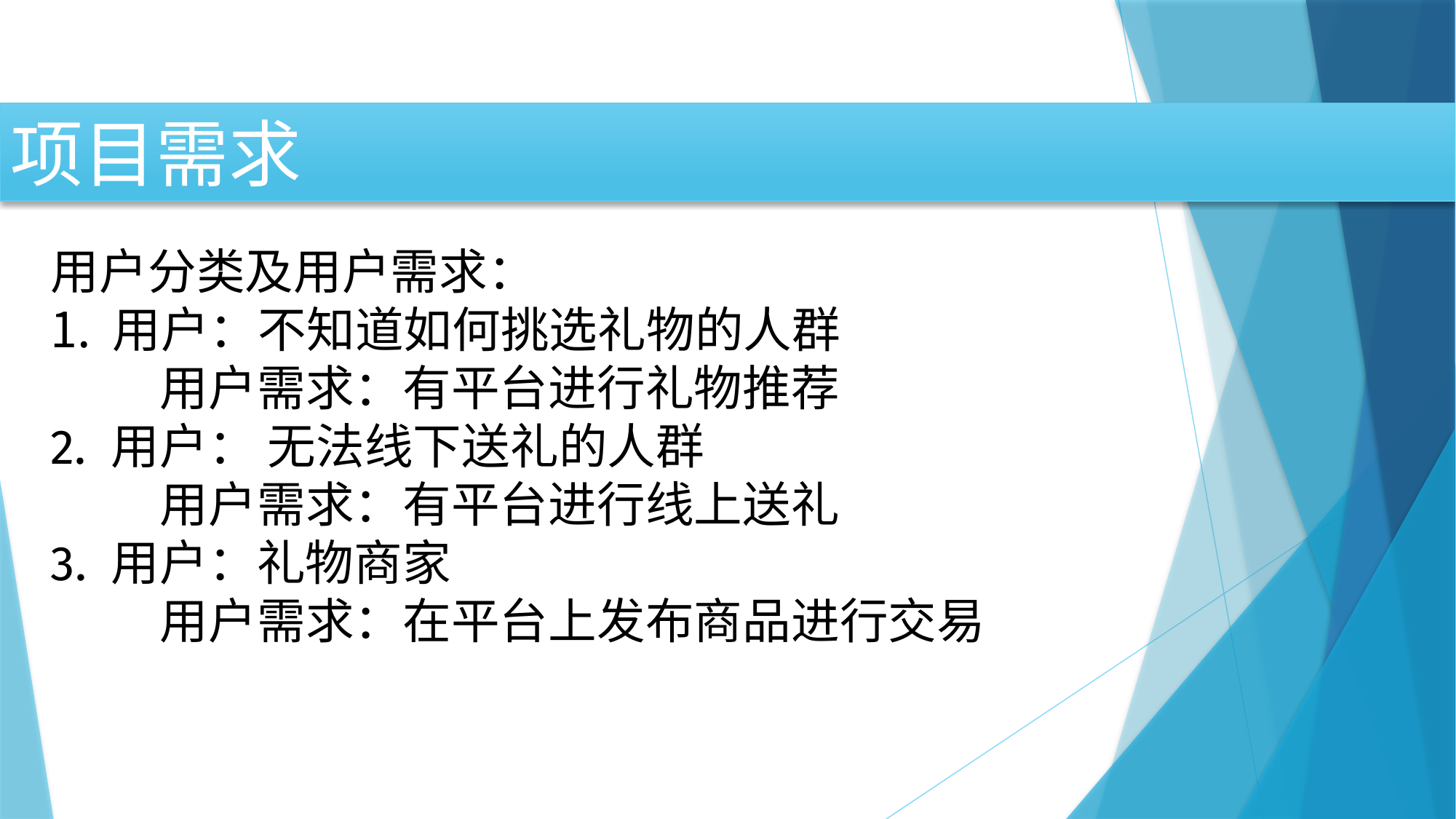

项目需求

用户分类及用户需求：
用户：不知道如何挑选礼物的人群
	用户需求：有平台进行礼物推荐
2. 用户： 无法线下送礼的人群
	用户需求：有平台进行线上送礼
3. 用户：礼物商家
	用户需求：在平台上发布商品进行交易